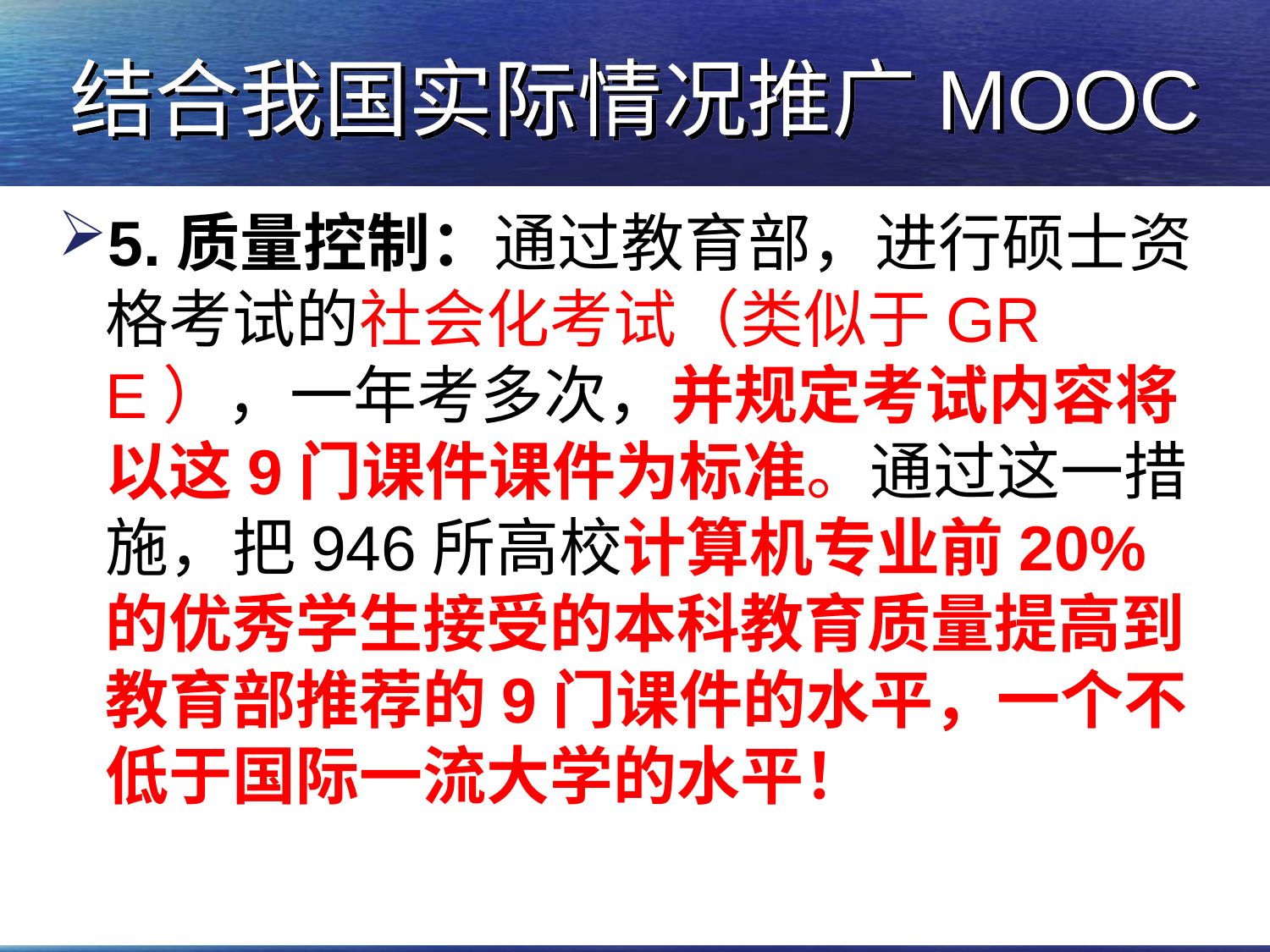

# 结合我国实际情况推广MOOC
5.质量控制：通过教育部，进行硕士资格考试的社会化考试（类似于GRE），一年考多次，并规定考试内容将以这9门课件课件为标准。通过这一措施，把946所高校计算机专业前20%的优秀学生接受的本科教育质量提高到教育部推荐的9门课件的水平，一个不低于国际一流大学的水平！